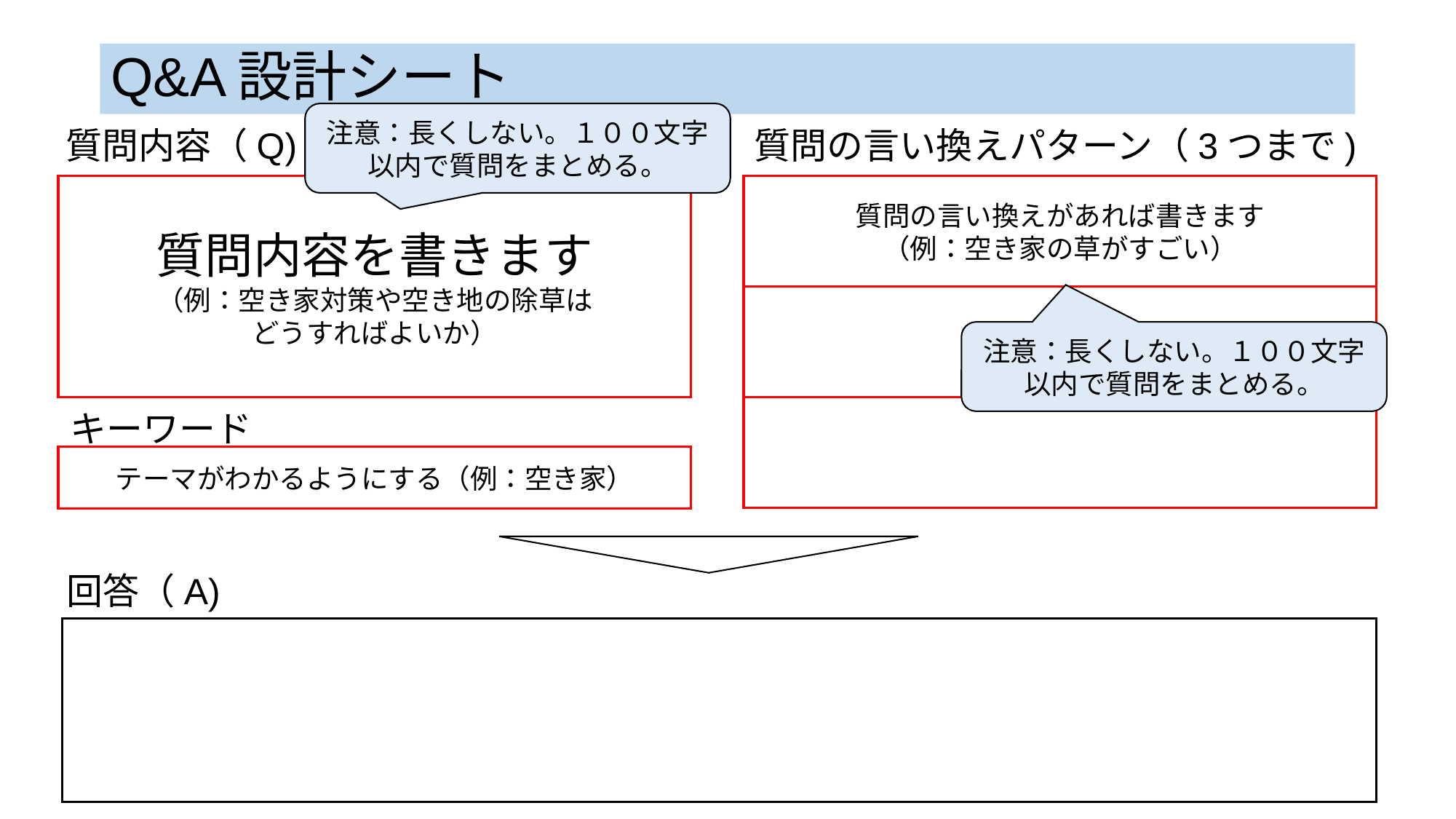

# Q&A設計シート
注意：長くしない。１００文字以内で質問をまとめる。
質問の言い換えパターン（3つまで)
質問内容（Q)
質問内容を書きます
（例：空き家対策や空き地の除草は
どうすればよいか）
質問の言い換えがあれば書きます
（例：空き家の草がすごい）

注意：長くしない。１００文字以内で質問をまとめる。

キーワード
テーマがわかるようにする（例：空き家）

回答（A)